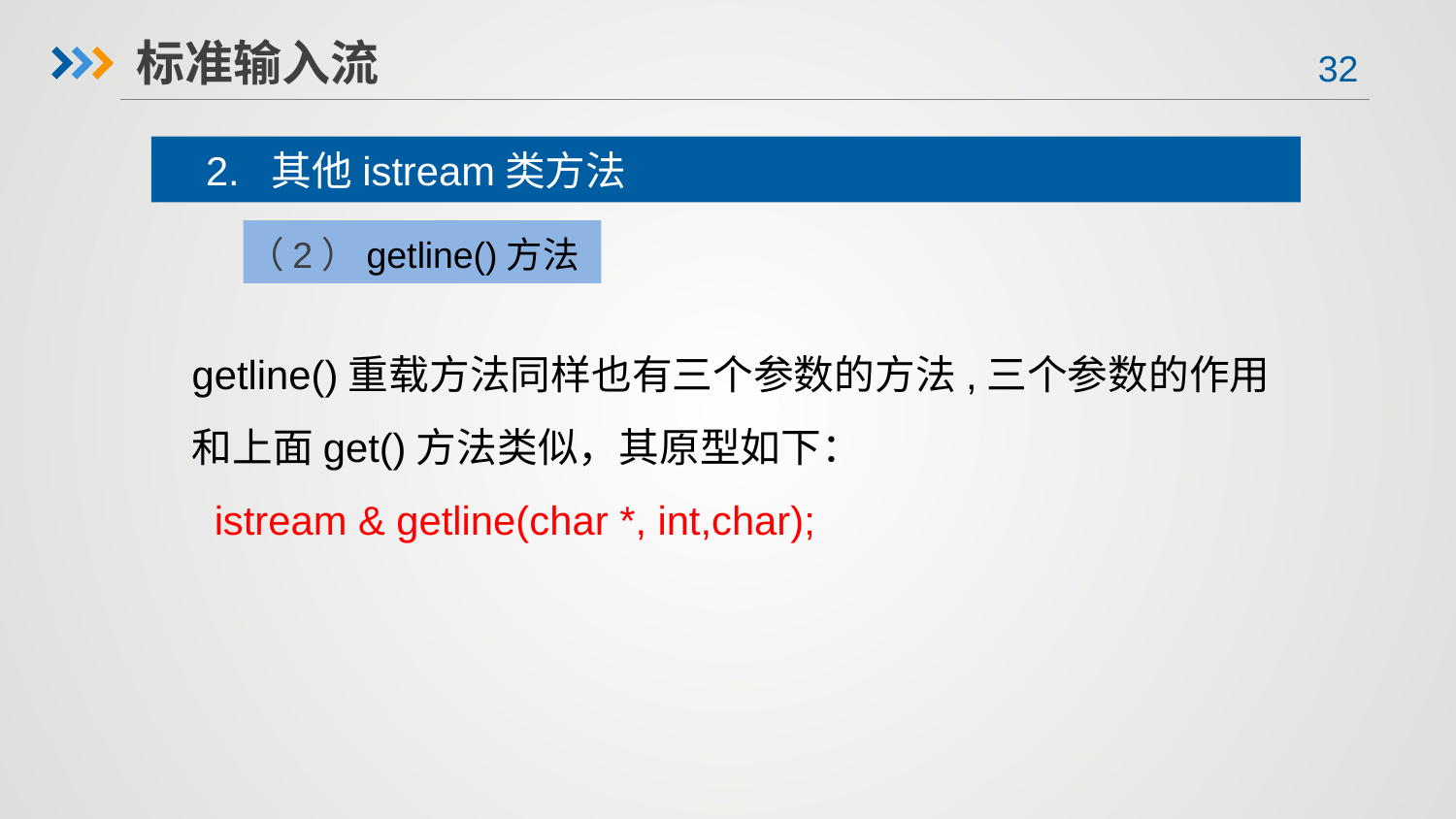

标准输入流

2.  其他istream类方法

（2）getline()方法
getline()重载方法同样也有三个参数的方法,三个参数的作用和上面get()方法类似，其原型如下：
  istream & getline(char *, int,char);